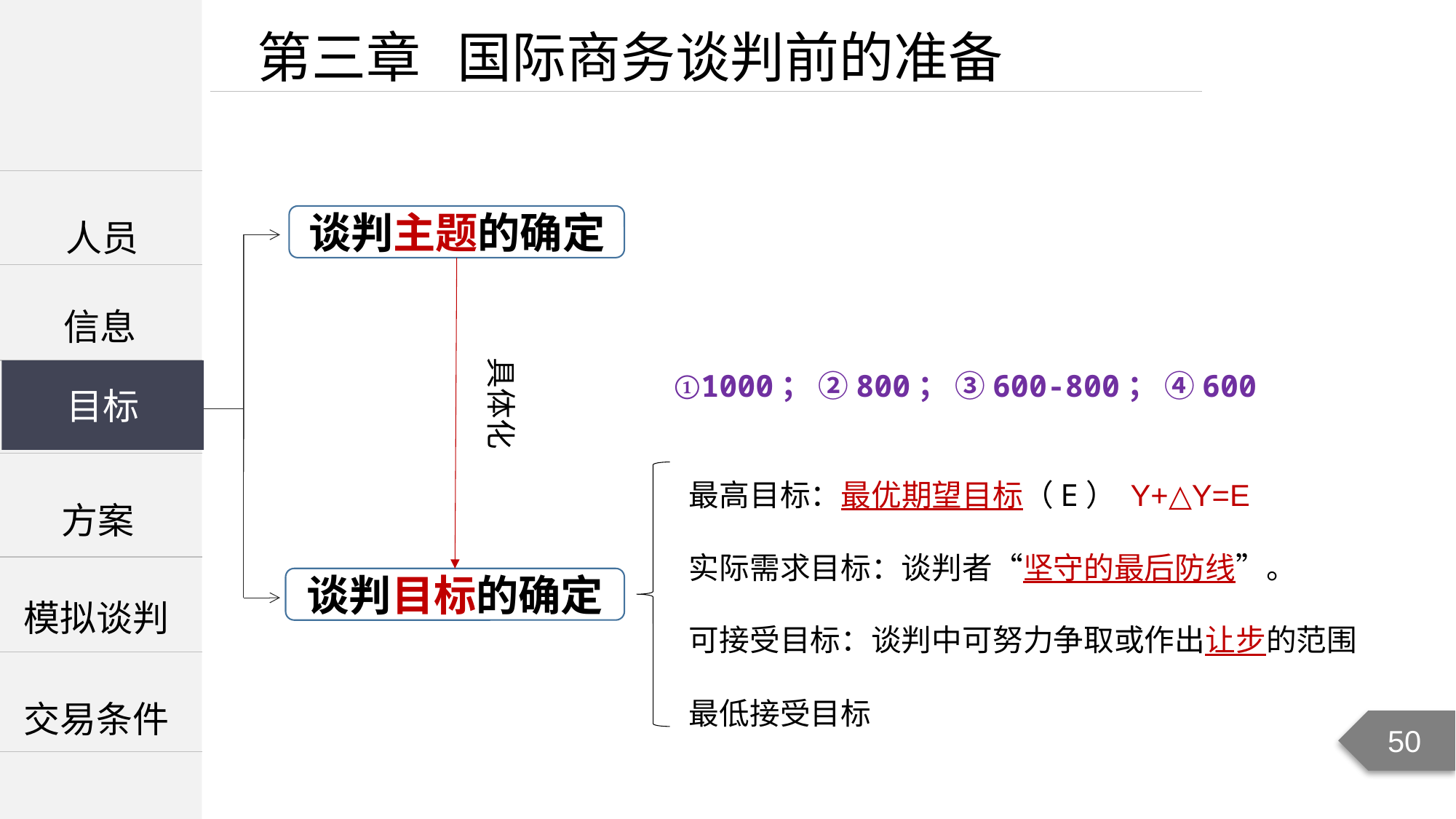

第三章   国际商务谈判前的准备
|  |
| --- |
|  |
|  |
人员
谈判主题的确定

信息
具体化
目标

①1000； ②800； ③600-800； ④600
目标
最高目标：最优期望目标（E） Y+△Y=E
实际需求目标：谈判者“坚守的最后防线”。
可接受目标：谈判中可努力争取或作出让步的范围
最低接受目标

方案
模拟谈判
谈判目标的确定
交易条件
50